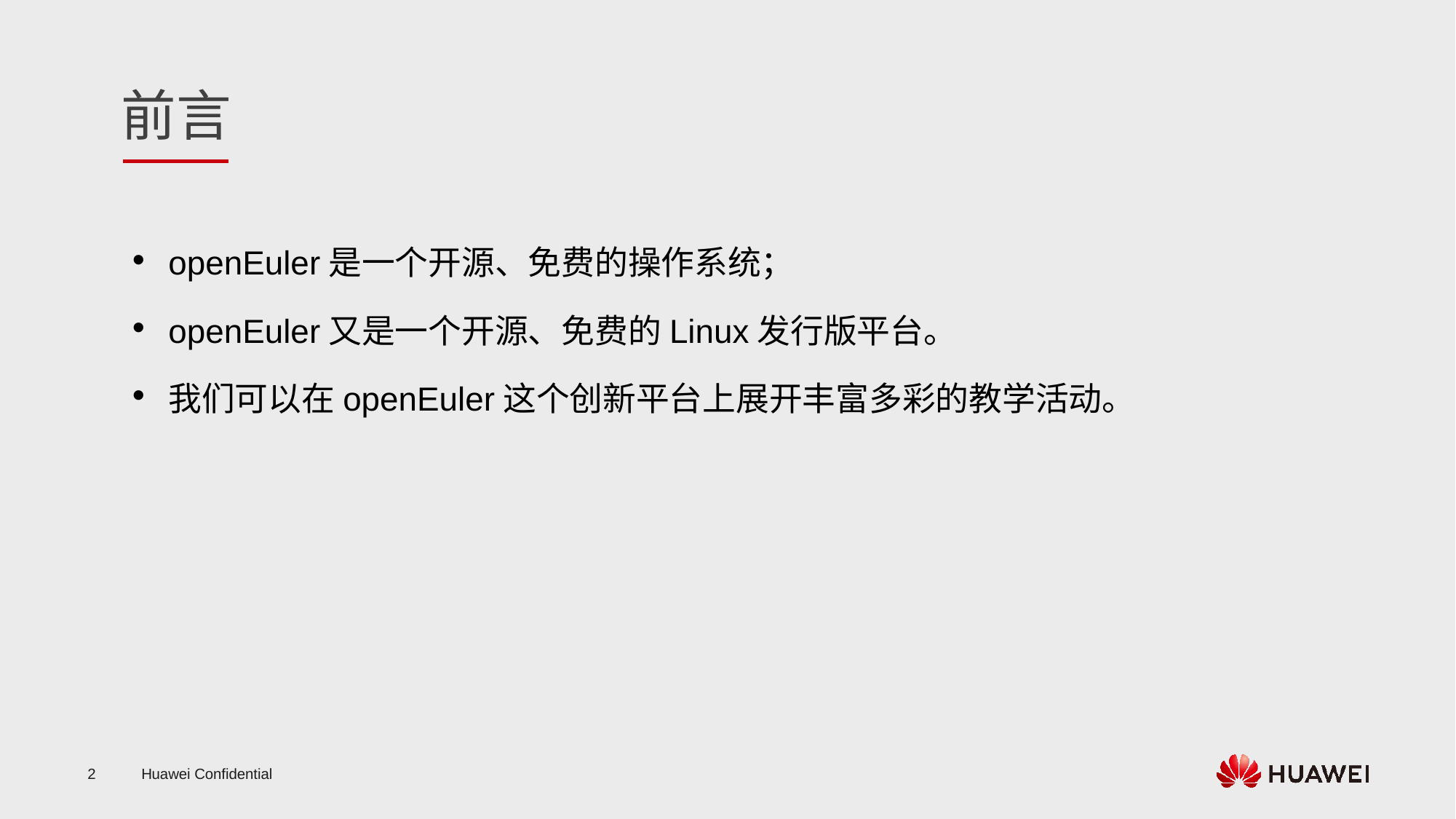

openEuler是一个开源、免费的操作系统；
openEuler又是一个开源、免费的Linux发行版平台。
我们可以在openEuler这个创新平台上展开丰富多彩的教学活动。